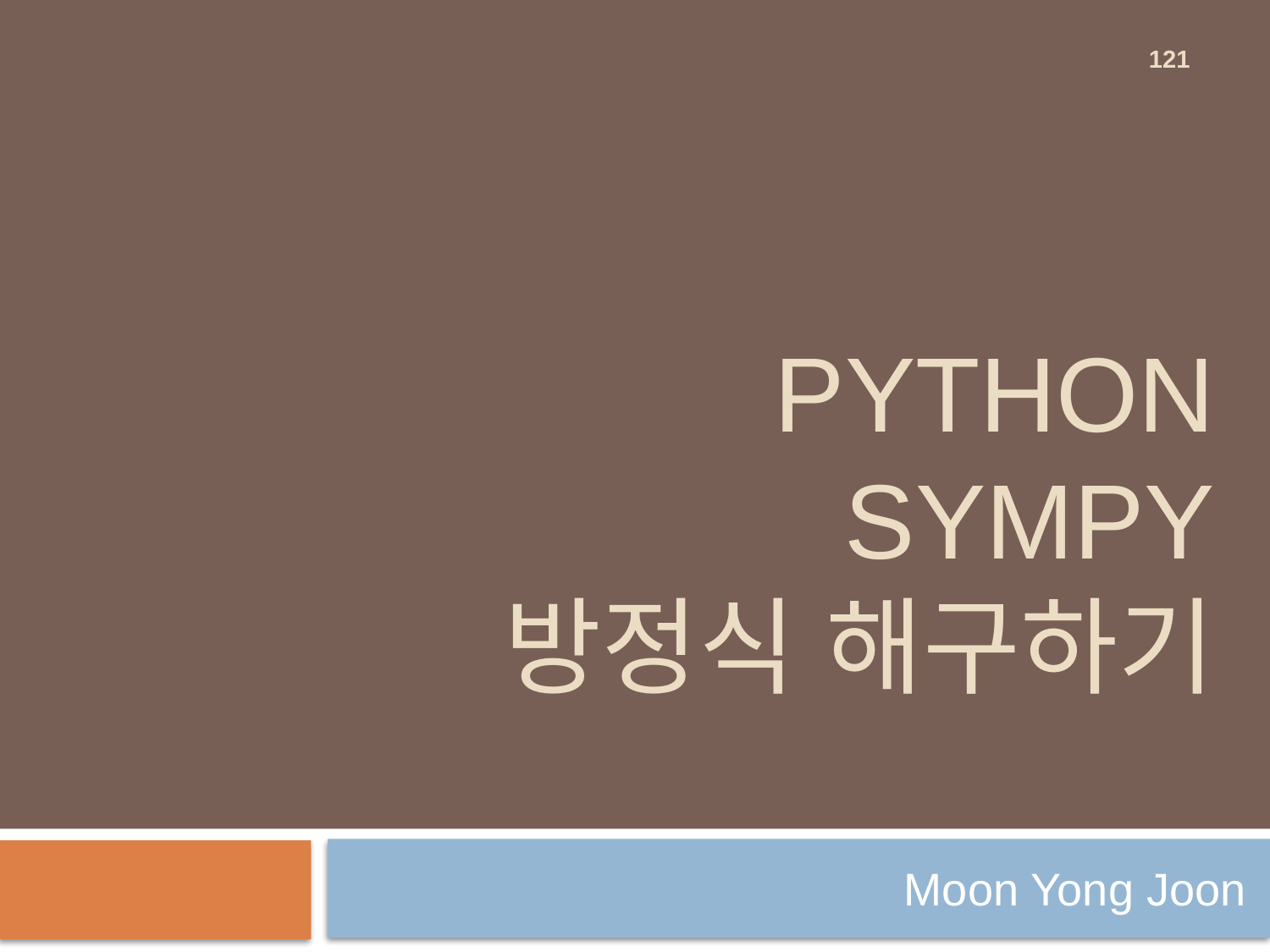

121
# Python sympy 방정식 해구하기
Moon Yong Joon